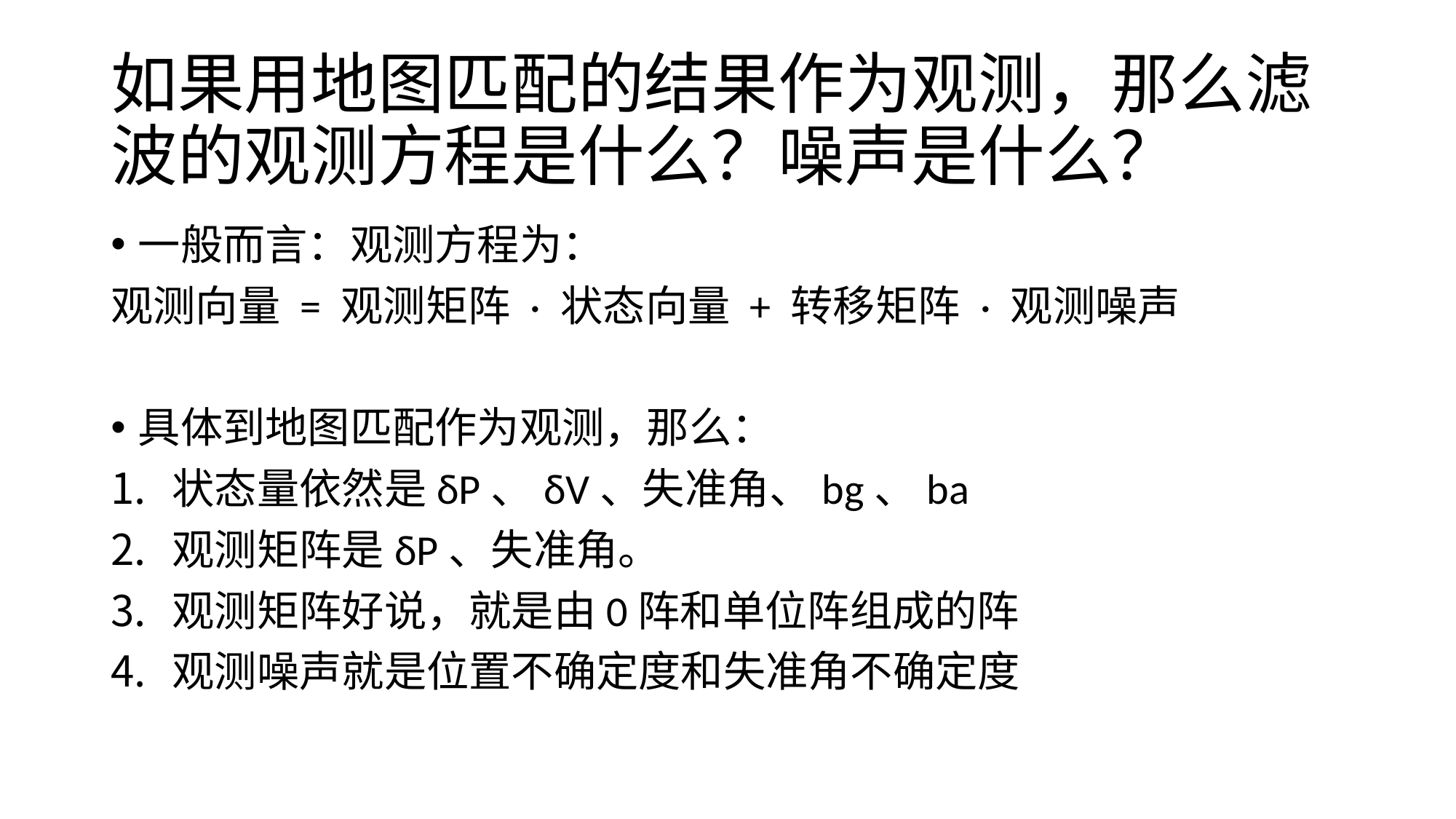

# 如果用地图匹配的结果作为观测，那么滤波的观测方程是什么？噪声是什么？
一般而言：观测方程为：
观测向量 = 观测矩阵 · 状态向量 + 转移矩阵 · 观测噪声

具体到地图匹配作为观测，那么：
状态量依然是δP、δV、失准角、bg、ba
观测矩阵是δP、失准角。
观测矩阵好说，就是由0阵和单位阵组成的阵
观测噪声就是位置不确定度和失准角不确定度